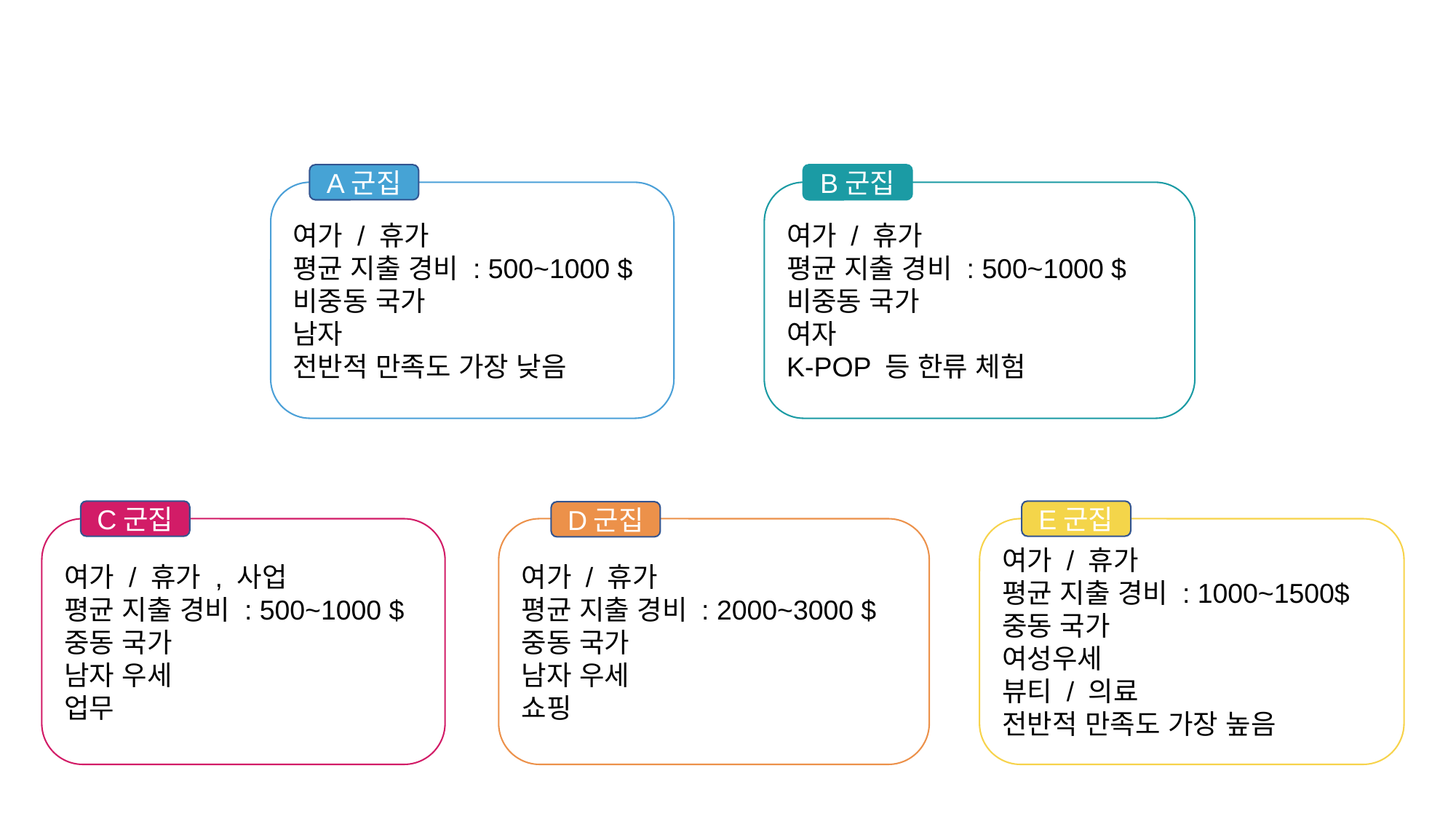

A군집
B군집
여가 / 휴가
평균 지출 경비 : 500~1000 $
비중동 국가
남자
전반적 만족도 가장 낮음
여가 / 휴가
평균 지출 경비 : 500~1000 $
비중동 국가
여자
K-POP 등 한류 체험
C군집
E군집
D군집
여가 / 휴가
평균 지출 경비 : 2000~3000 $
중동 국가
남자 우세
쇼핑

여가 / 휴가
평균 지출 경비 : 1000~1500$
중동 국가
여성우세
뷰티 / 의료
전반적 만족도 가장 높음

여가 / 휴가 , 사업
평균 지출 경비 : 500~1000 $
중동 국가
남자 우세
업무